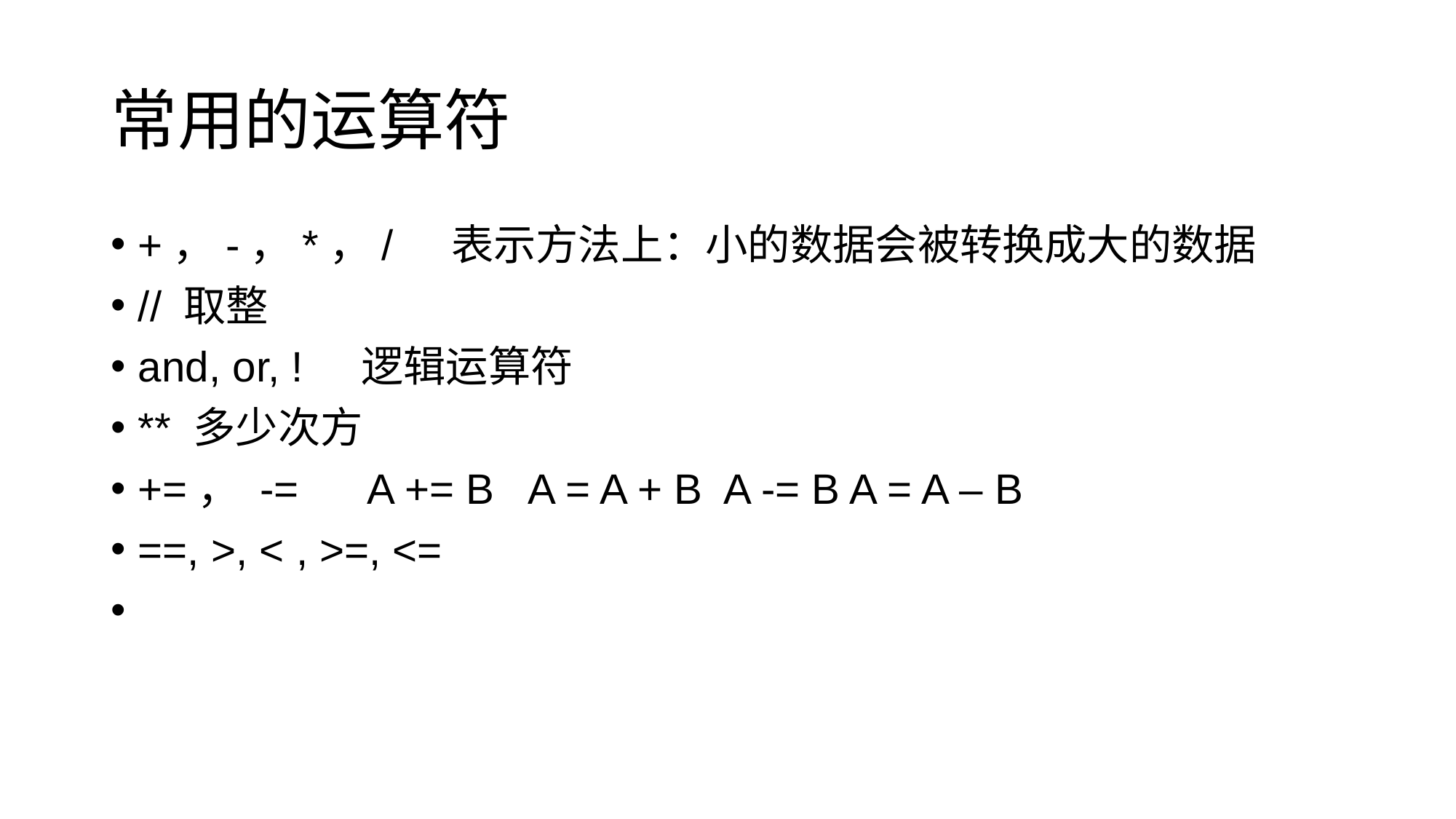

# 常用的运算符
+，-，*，/    表示方法上：小的数据会被转换成大的数据
// 取整
and, or, !    逻辑运算符
** 多少次方
+=， -=      A += B   A = A + B  A -= B A = A – B
==, >, < , >=, <=